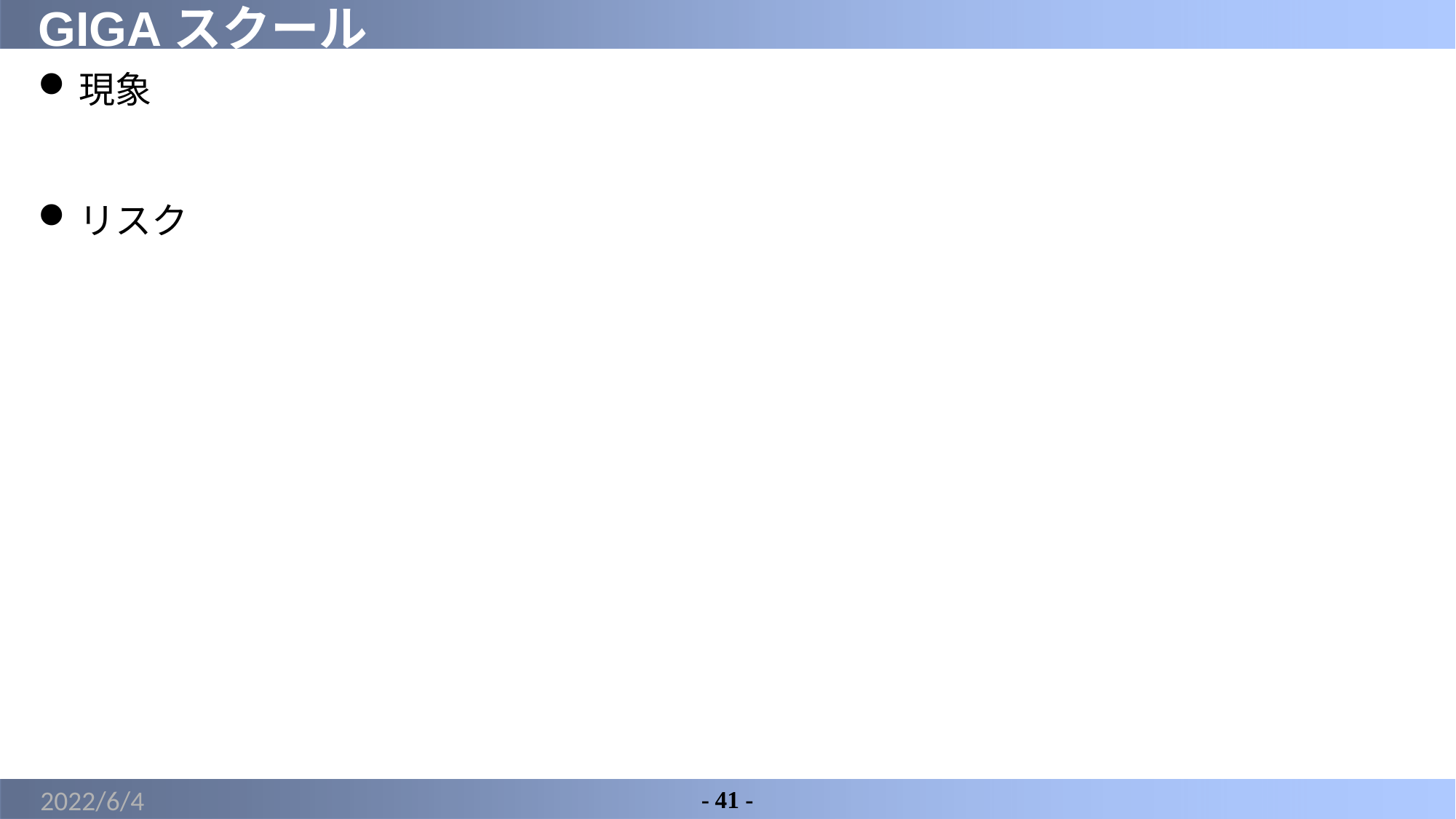

# GIGAスクール
現象

リスク

2022/6/4
- 41 -